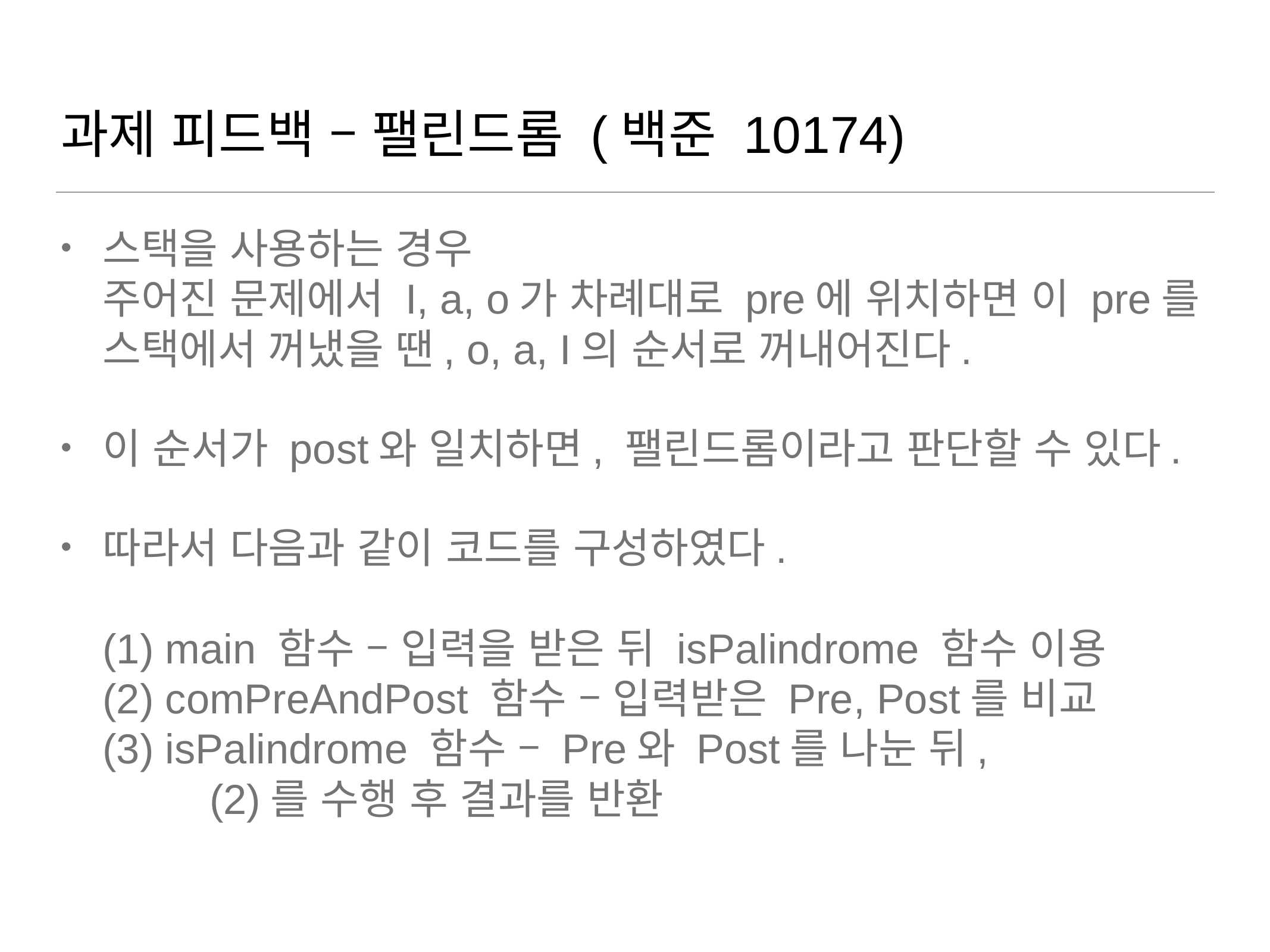

# 과제 피드백 – 팰린드롬 (백준 10174)
스택을 사용하는 경우
주어진 문제에서 I, a, o가 차례대로 pre에 위치하면 이 pre를 스택에서 꺼냈을 땐, o, a, I의 순서로 꺼내어진다.
이 순서가 post와 일치하면, 팰린드롬이라고 판단할 수 있다.
따라서 다음과 같이 코드를 구성하였다.
(1) main 함수 – 입력을 받은 뒤 isPalindrome 함수 이용
(2) comPreAndPost 함수 – 입력받은 Pre, Post를 비교
(3) isPalindrome 함수 – Pre와 Post를 나눈 뒤,
									  (2)를 수행 후 결과를 반환